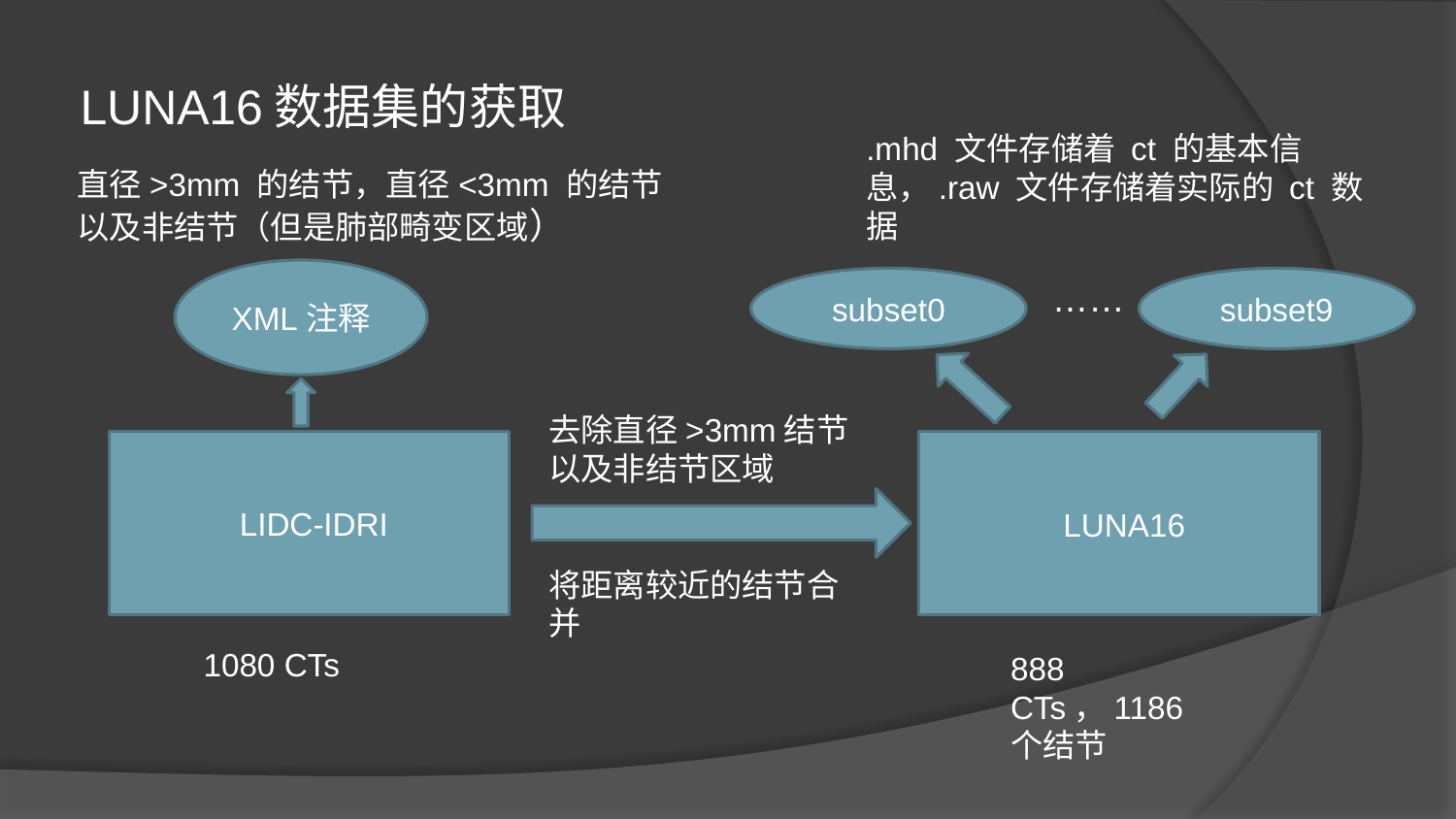

LUNA16数据集的获取
.mhd 文件存储着 ct 的基本信息，.raw 文件存储着实际的 ct 数据
直径>3mm 的结节，直径<3mm 的结节
以及非结节（但是肺部畸变区域）
XML注释
subset0
……
subset9

去除直径>3mm结节以及非结节区域
 LIDC-IDRI
 LUNA16

将距离较近的结节合并
1080 CTs
888 CTs，1186个结节